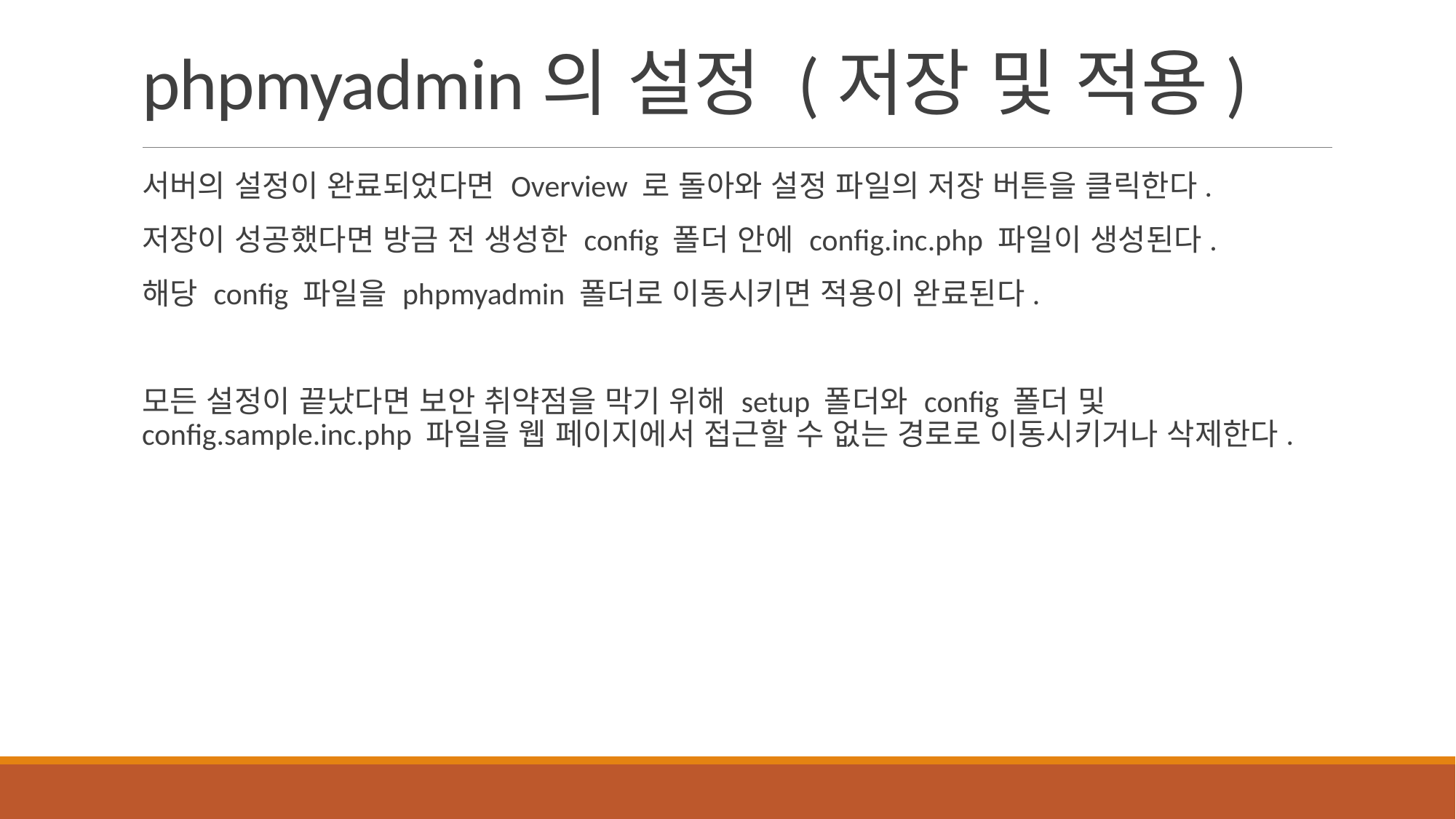

# phpmyadmin의 설정 (저장 및 적용)
서버의 설정이 완료되었다면 Overview 로 돌아와 설정 파일의 저장 버튼을 클릭한다.
저장이 성공했다면 방금 전 생성한 config 폴더 안에 config.inc.php 파일이 생성된다.
해당 config 파일을 phpmyadmin 폴더로 이동시키면 적용이 완료된다.

모든 설정이 끝났다면 보안 취약점을 막기 위해 setup 폴더와 config 폴더 및 config.sample.inc.php 파일을 웹 페이지에서 접근할 수 없는 경로로 이동시키거나 삭제한다.